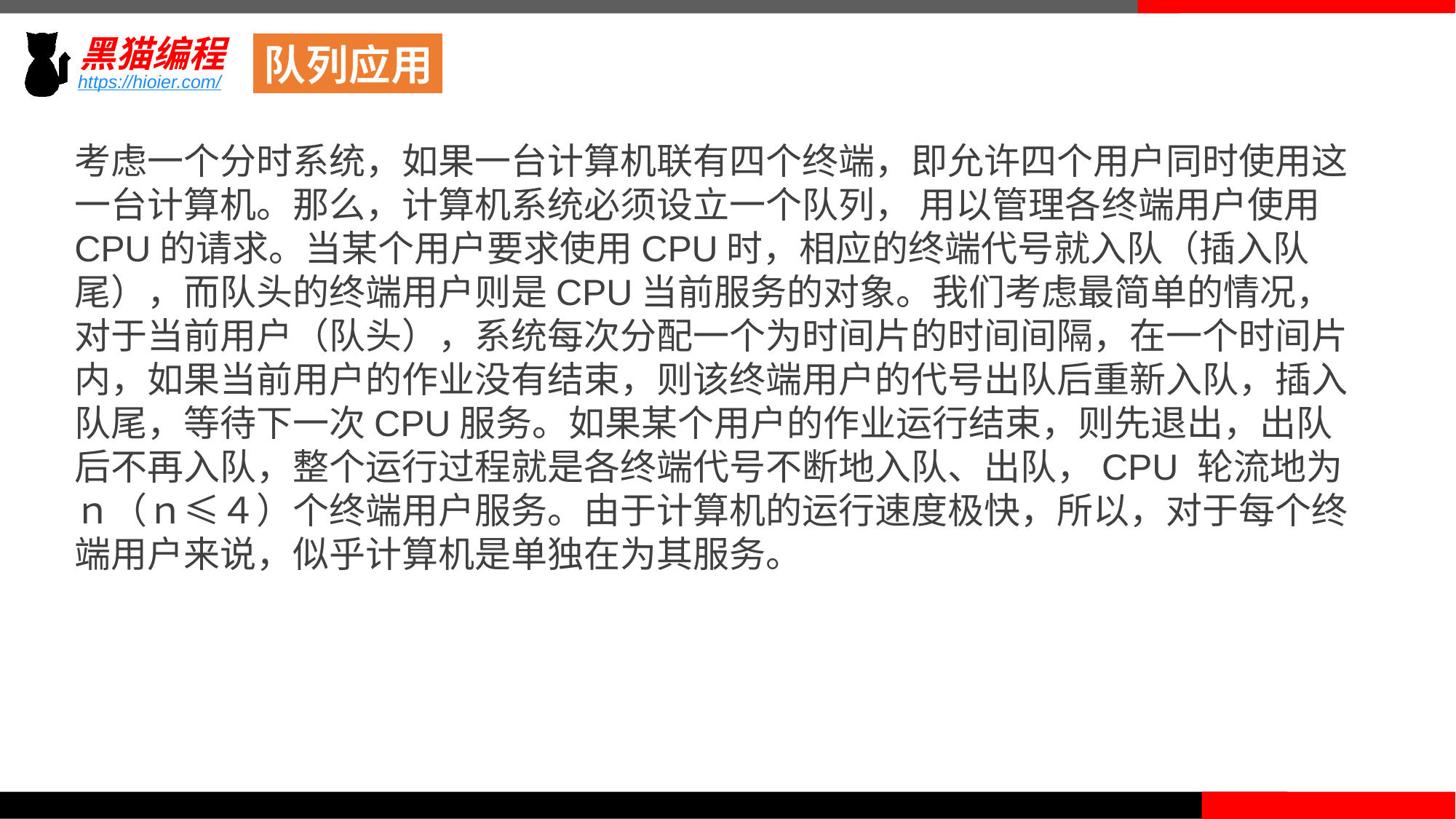

队列应用
考虑一个分时系统，如果一台计算机联有四个终端，即允许四个用户同时使用这一台计算机。那么，计算机系统必须设立一个队列， 用以管理各终端用户使用CPU的请求。当某个用户要求使用CPU时，相应的终端代号就入队（插入队尾），而队头的终端用户则是CPU当前服务的对象。我们考虑最简单的情况， 对于当前用户（队头），系统每次分配一个为时间片的时间间隔，在一个时间片内，如果当前用户的作业没有结束，则该终端用户的代号出队后重新入队，插入队尾，等待下一次CPU服务。如果某个用户的作业运行结束，则先退出，出队后不再入队，整个运行过程就是各终端代号不断地入队、出队，CPU 轮流地为ｎ（ｎ≤４）个终端用户服务。由于计算机的运行速度极快，所以，对于每个终端用户来说，似乎计算机是单独在为其服务。